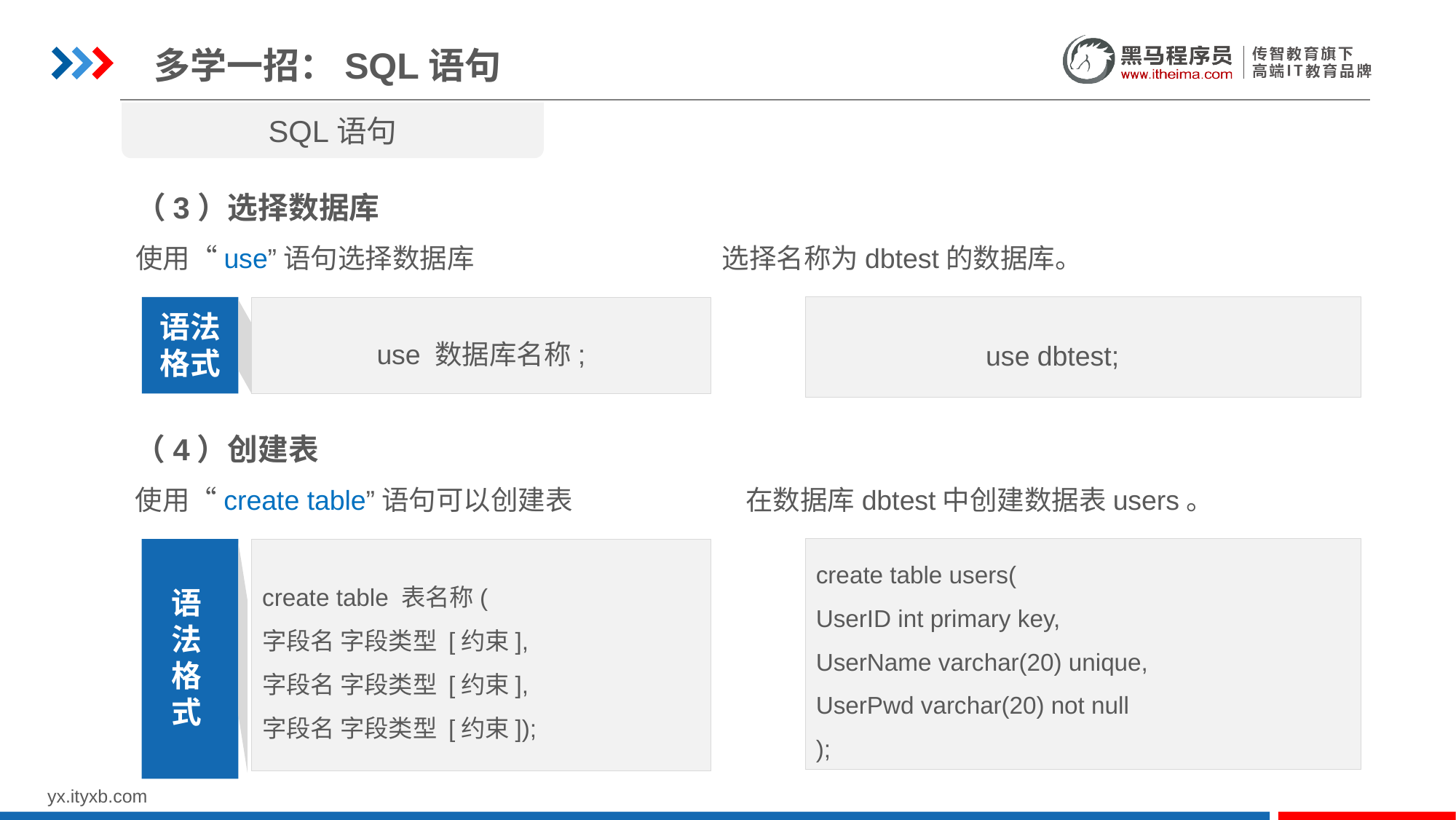

多学一招：SQL语句

SQL语句
（3）选择数据库
使用“use”语句选择数据库                                        选择名称为dbtest的数据库。
use dbtest;

use 数据库名称;

语法
格式
（4）创建表
使用“create table”语句可以创建表                            在数据库dbtest中创建数据表users。
create table users(
UserID int primary key,
UserName varchar(20) unique,
UserPwd varchar(20) not null
);

create table 表名称(
字段名 字段类型 [约束],
字段名 字段类型 [约束],
字段名 字段类型 [约束]);

语
法
格
式